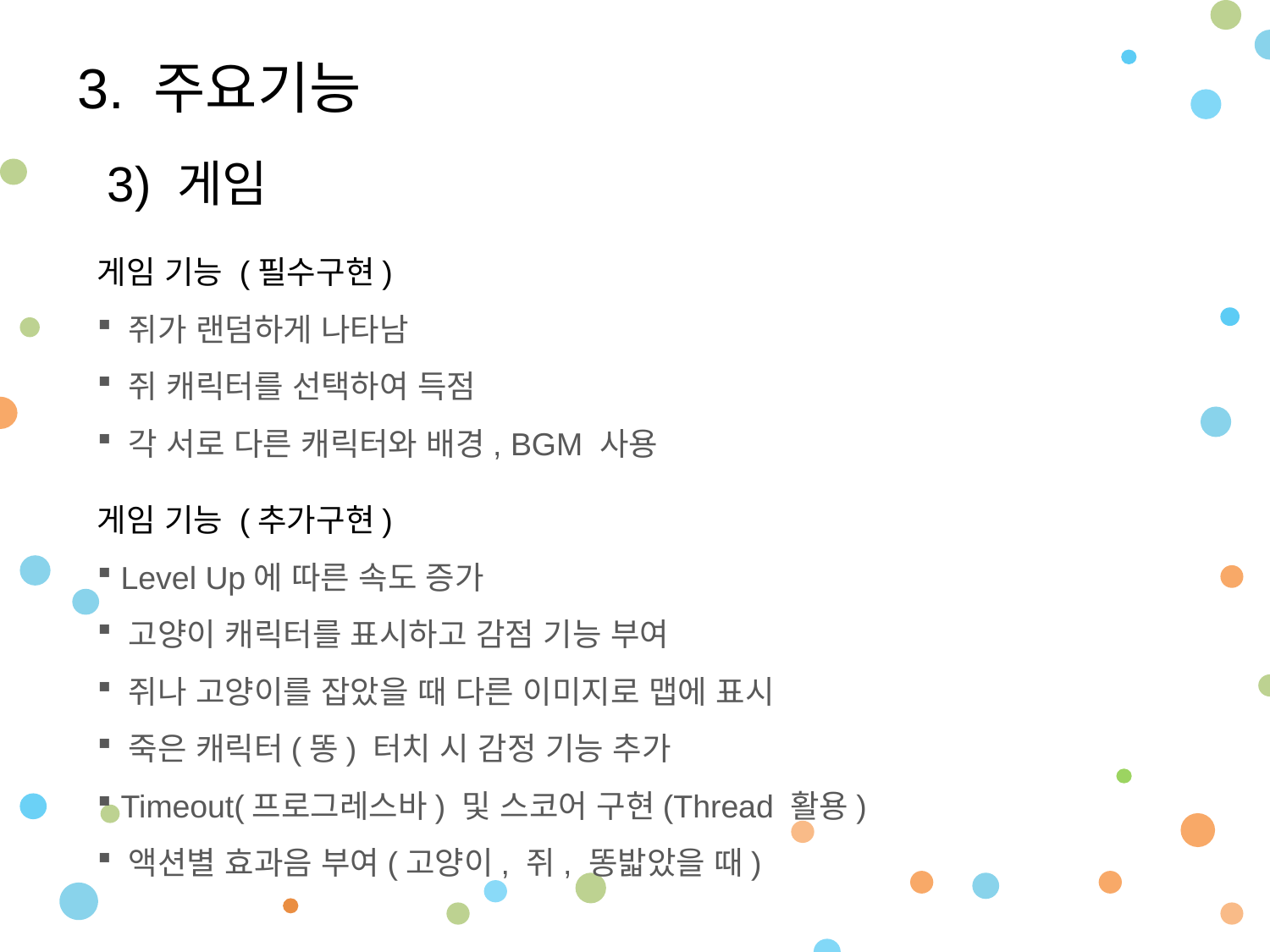

3. 주요기능

3) 게임

게임 기능 (필수구현)
 쥐가 랜덤하게 나타남
 쥐 캐릭터를 선택하여 득점
 각 서로 다른 캐릭터와 배경, BGM 사용

게임 기능 (추가구현)
 Level Up에 따른 속도 증가
 고양이 캐릭터를 표시하고 감점 기능 부여
 쥐나 고양이를 잡았을 때 다른 이미지로 맵에 표시
 죽은 캐릭터(똥) 터치 시 감정 기능 추가
 Timeout(프로그레스바) 및 스코어 구현(Thread 활용)
 액션별 효과음 부여(고양이, 쥐, 똥밟았을 때)